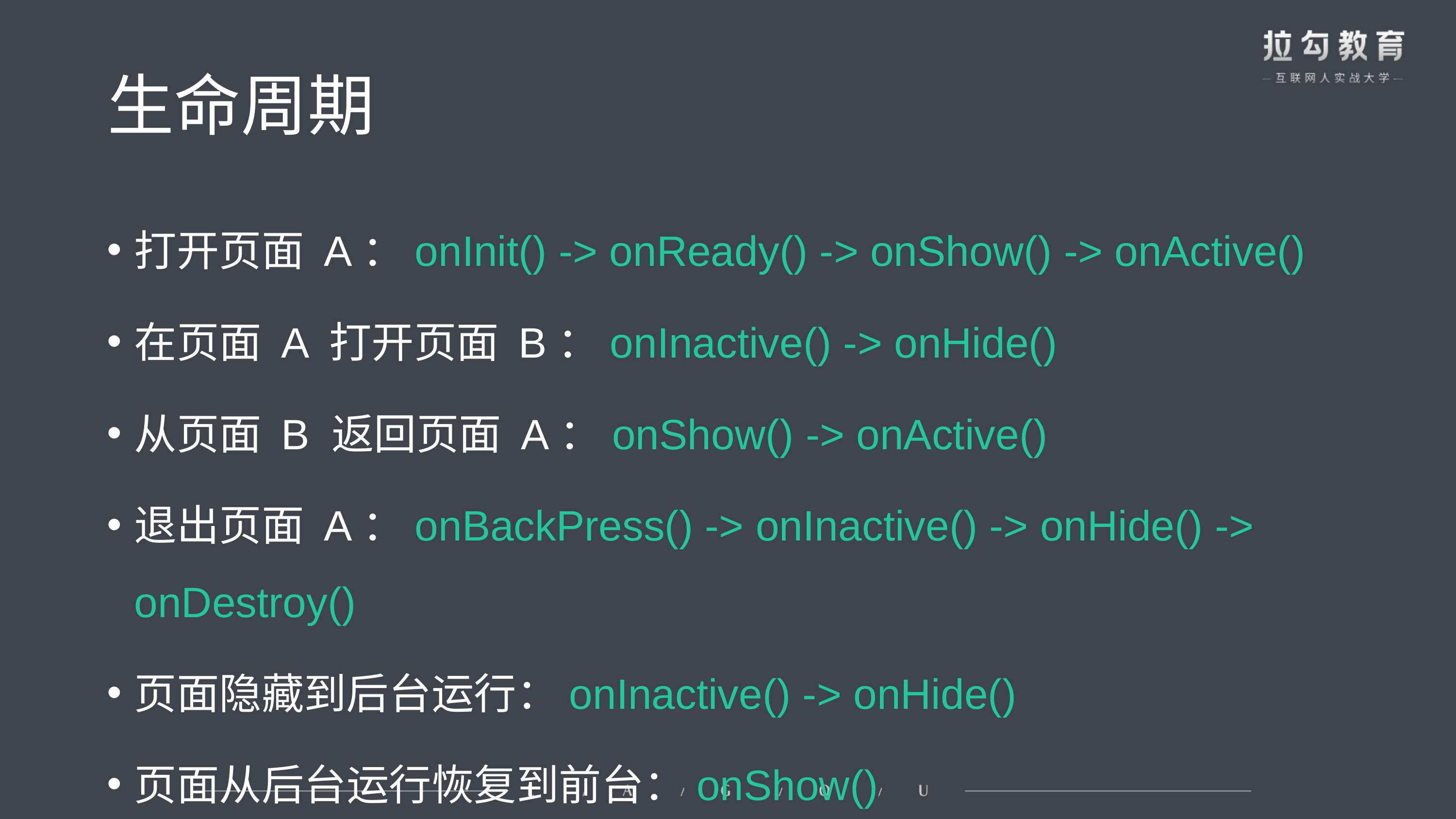

# 生命周期
打开页面 A：onInit() -> onReady() -> onShow() -> onActive()
在页面 A 打开页面 B：onInactive() -> onHide()
从页面 B 返回页面 A：onShow() -> onActive()
退出页面 A：onBackPress() -> onInactive() -> onHide() -> onDestroy()
页面隐藏到后台运行：onInactive() -> onHide()
页面从后台运行恢复到前台：onShow()